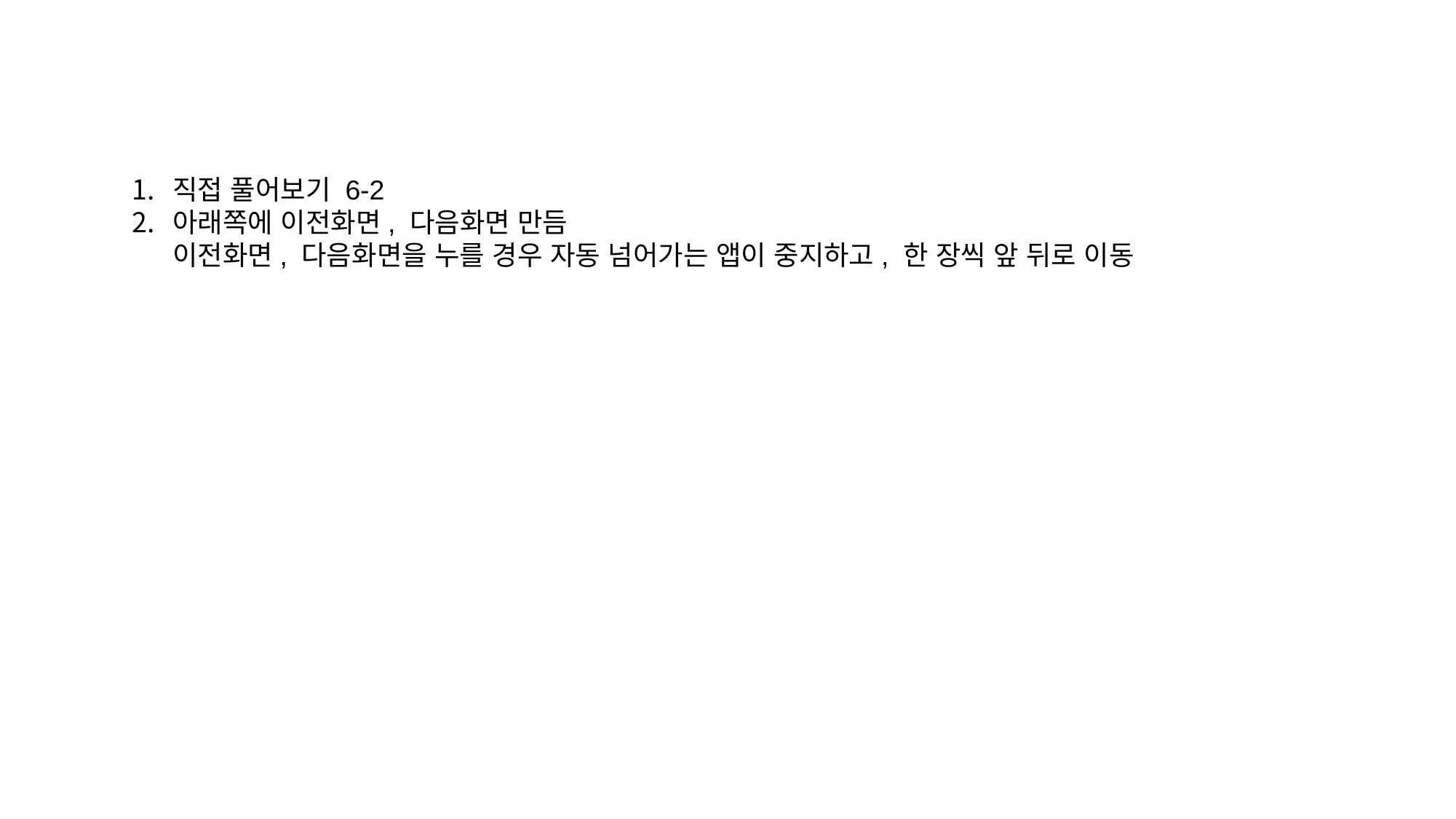

직접 풀어보기 6-2
아래쪽에 이전화면, 다음화면 만듬
이전화면, 다음화면을 누를 경우 자동 넘어가는 앱이 중지하고, 한 장씩 앞 뒤로 이동